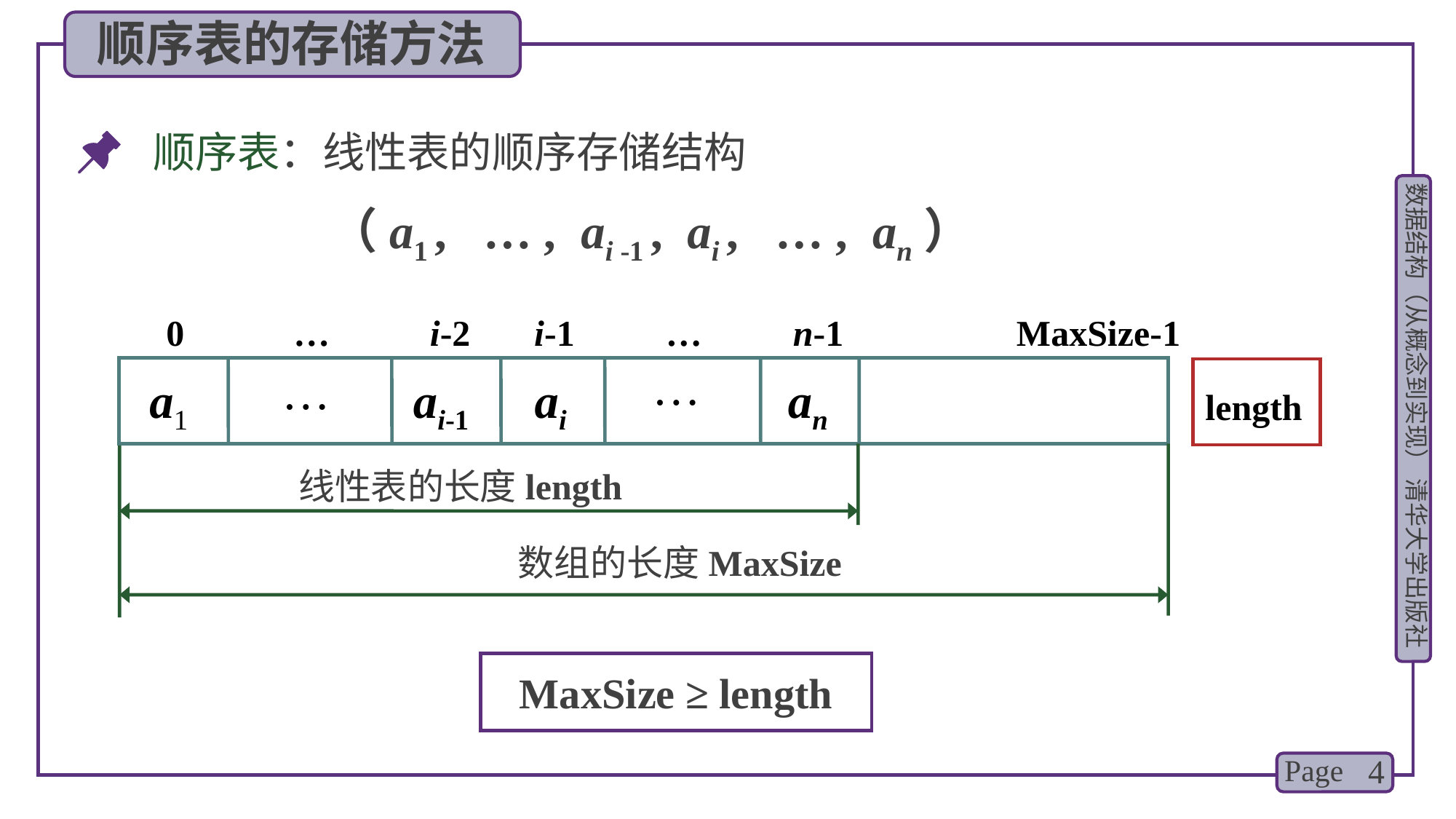

顺序表的存储方法

顺序表：线性表的顺序存储结构

（a1 ,   … ,  ai -1 ,  ai ,   … ,  an）
   0            …           i-2       i-1          …          n-1                   MaxSize-1

…
…
 a1
 ai-1
  ai
 an
 length

数组的长度MaxSize

线性表的长度length

MaxSize ≥ length